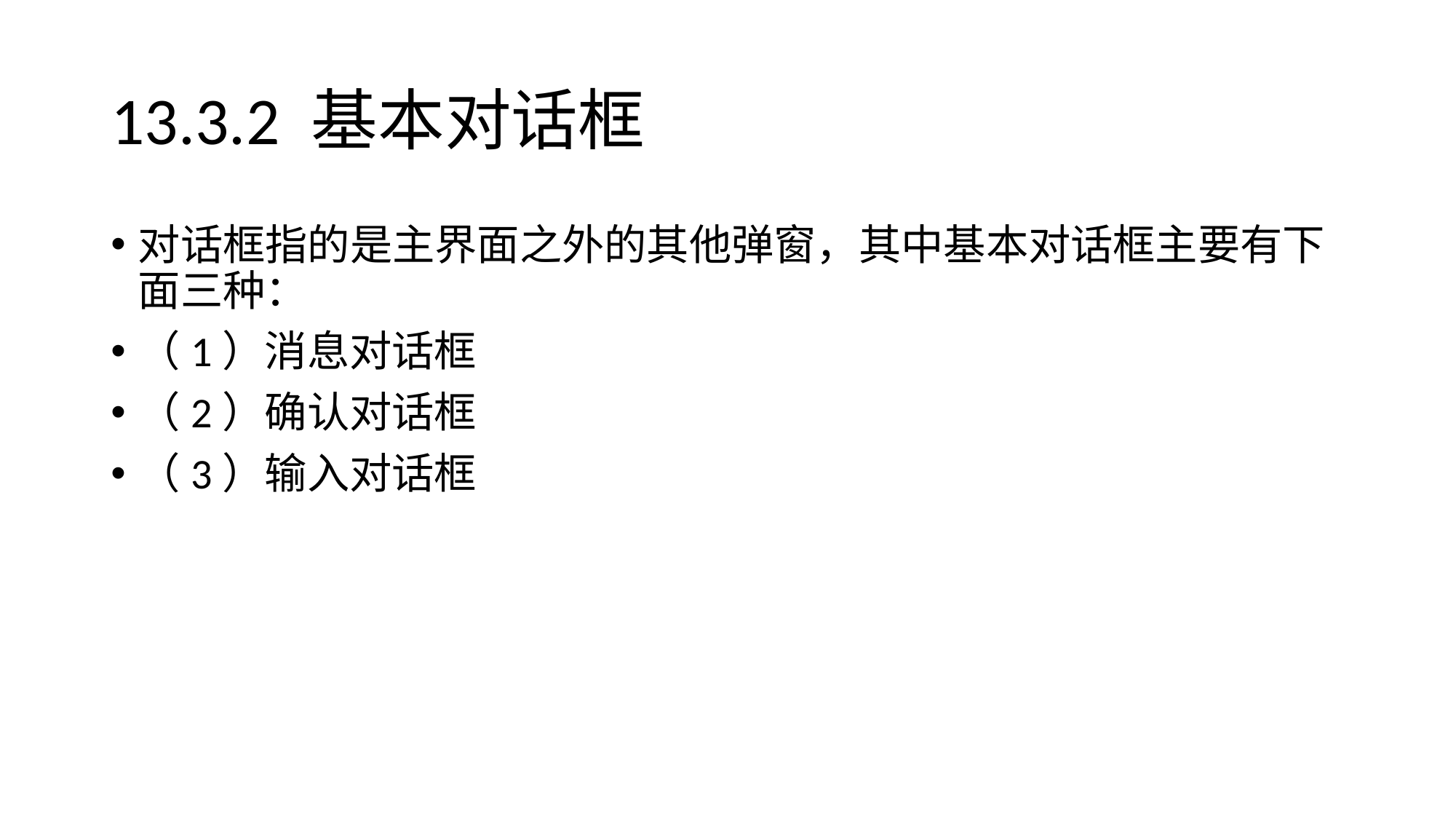

# 13.3.2 基本对话框
对话框指的是主界面之外的其他弹窗，其中基本对话框主要有下面三种：
（1）消息对话框
（2）确认对话框
（3）输入对话框